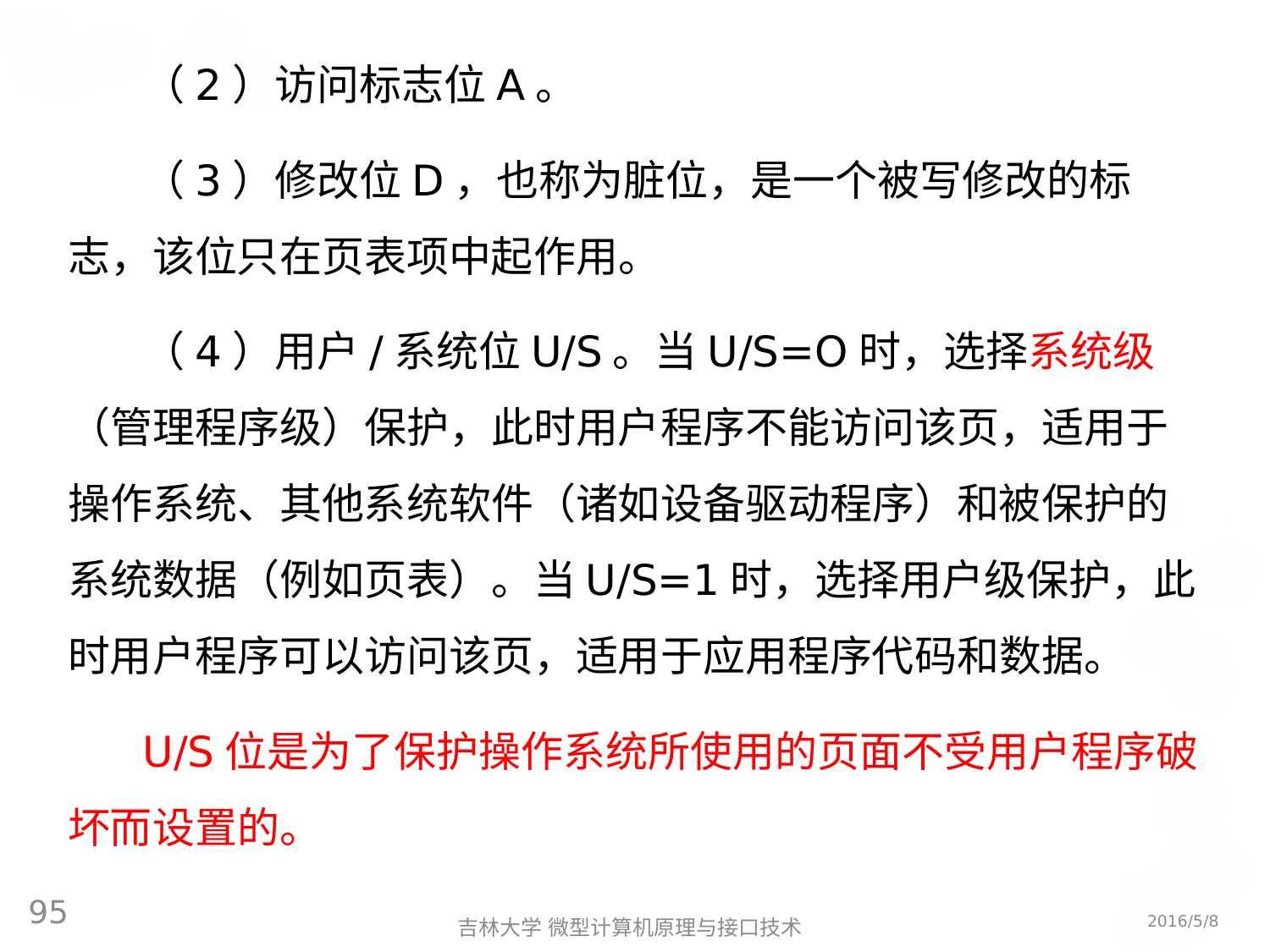

（2）访问标志位A。
（3）修改位D，也称为脏位，是一个被写修改的标志，该位只在页表项中起作用。
（4）用户/系统位U/S。当U/S=O时，选择系统级（管理程序级）保护，此时用户程序不能访问该页，适用于操作系统、其他系统软件（诸如设备驱动程序）和被保护的系统数据（例如页表）。当U/S=1时，选择用户级保护，此时用户程序可以访问该页，适用于应用程序代码和数据。
U/S位是为了保护操作系统所使用的页面不受用户程序破坏而设置的。
95
2016/5/8
吉林大学 微型计算机原理与接口技术